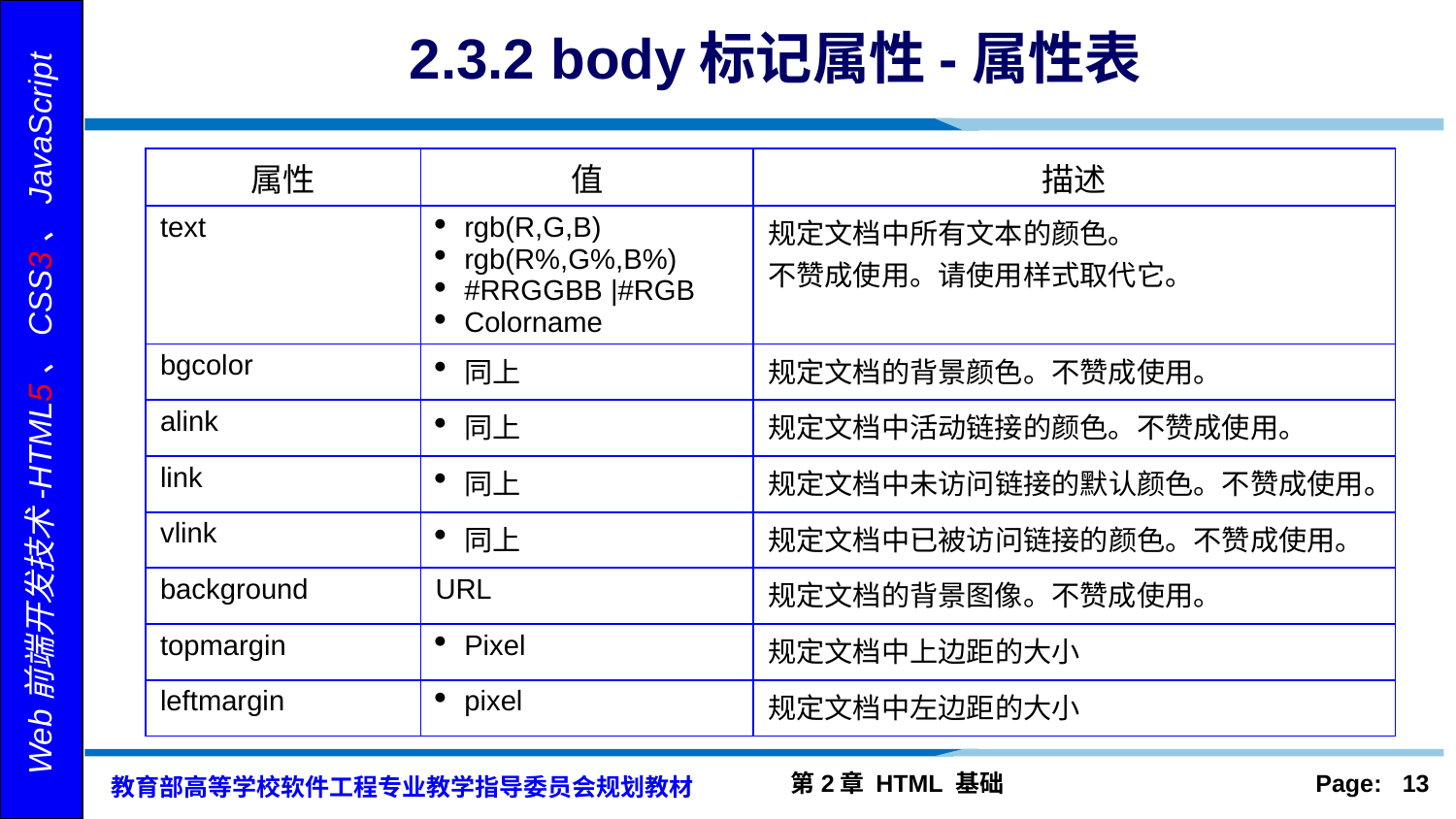

# 2.3.2 body标记属性-属性表
| 属性 | 值 | 描述 |
| --- | --- | --- |
| text | rgb(R,G,B) rgb(R%,G%,B%) #RRGGBB |#RGB Colorname | 规定文档中所有文本的颜色。 不赞成使用。请使用样式取代它。 |
| bgcolor | 同上 | 规定文档的背景颜色。不赞成使用。 |
| alink | 同上 | 规定文档中活动链接的颜色。不赞成使用。 |
| link | 同上 | 规定文档中未访问链接的默认颜色。不赞成使用。 |
| vlink | 同上 | 规定文档中已被访问链接的颜色。不赞成使用。 |
| background | URL | 规定文档的背景图像。不赞成使用。 |
| topmargin | Pixel | 规定文档中上边距的大小 |
| leftmargin | pixel | 规定文档中左边距的大小 |